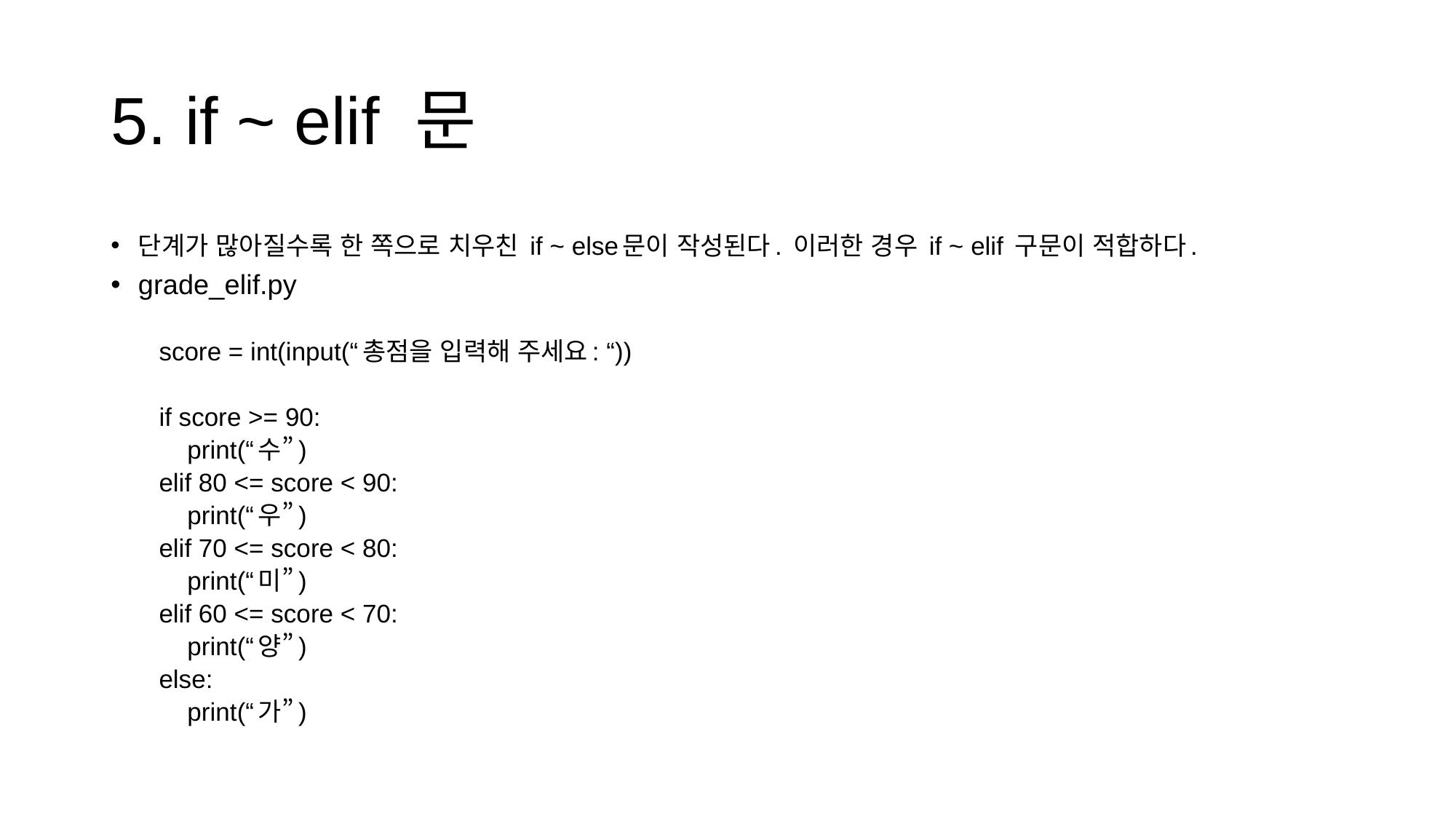

# 5. if ~ elif 문
단계가 많아질수록 한 쪽으로 치우친 if ~ else문이 작성된다. 이러한 경우 if ~ elif 구문이 적합하다.
grade_elif.py

score = int(input(“총점을 입력해 주세요: “))

if score >= 90:
    print(“수”)
elif 80 <= score < 90:
    print(“우”)
elif 70 <= score < 80:
    print(“미”)
elif 60 <= score < 70:
    print(“양”)
else:
    print(“가”)